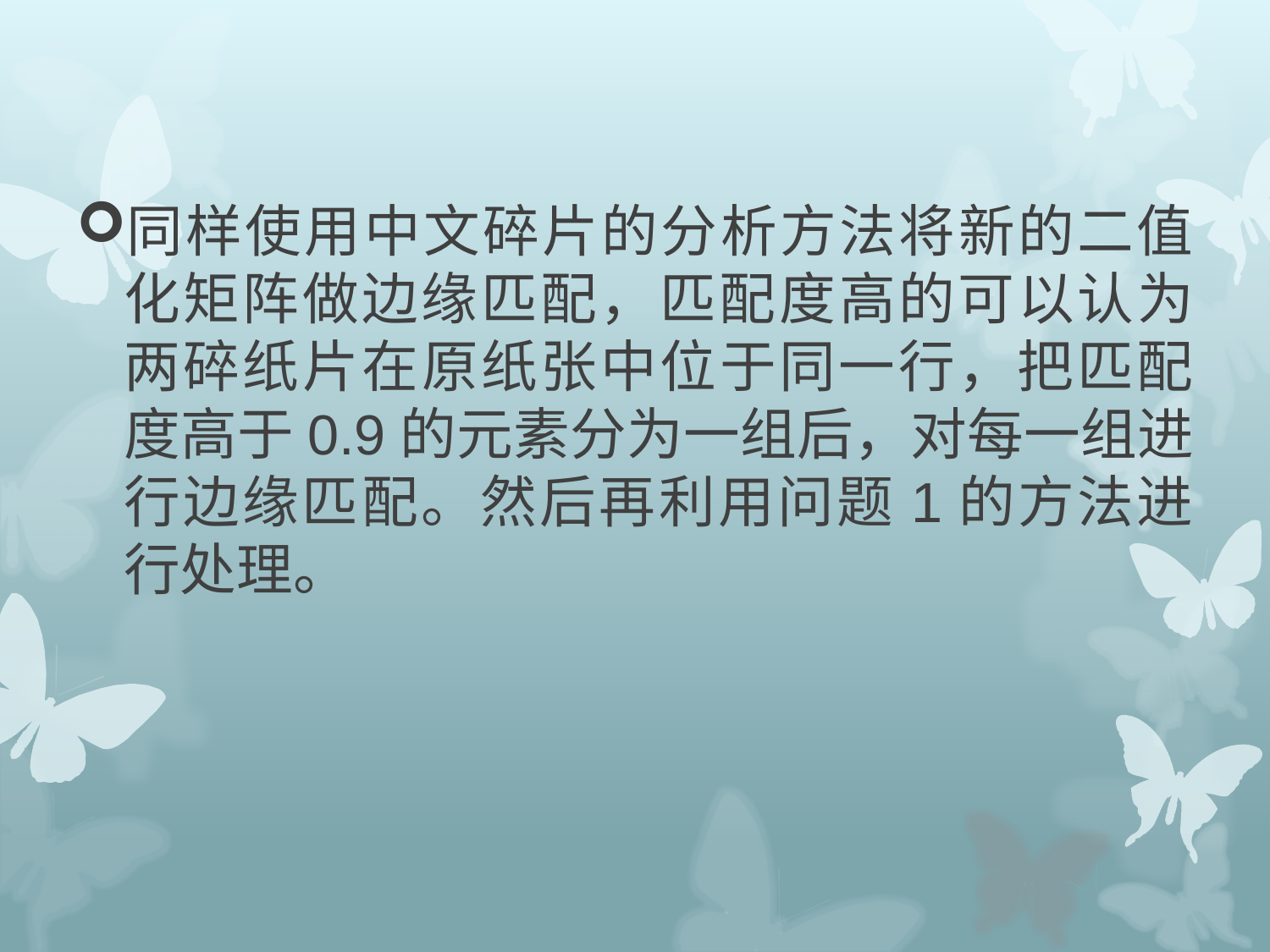

#
同样使用中文碎片的分析方法将新的二值化矩阵做边缘匹配，匹配度高的可以认为两碎纸片在原纸张中位于同一行，把匹配度高于0.9的元素分为一组后，对每一组进行边缘匹配。然后再利用问题1的方法进行处理。